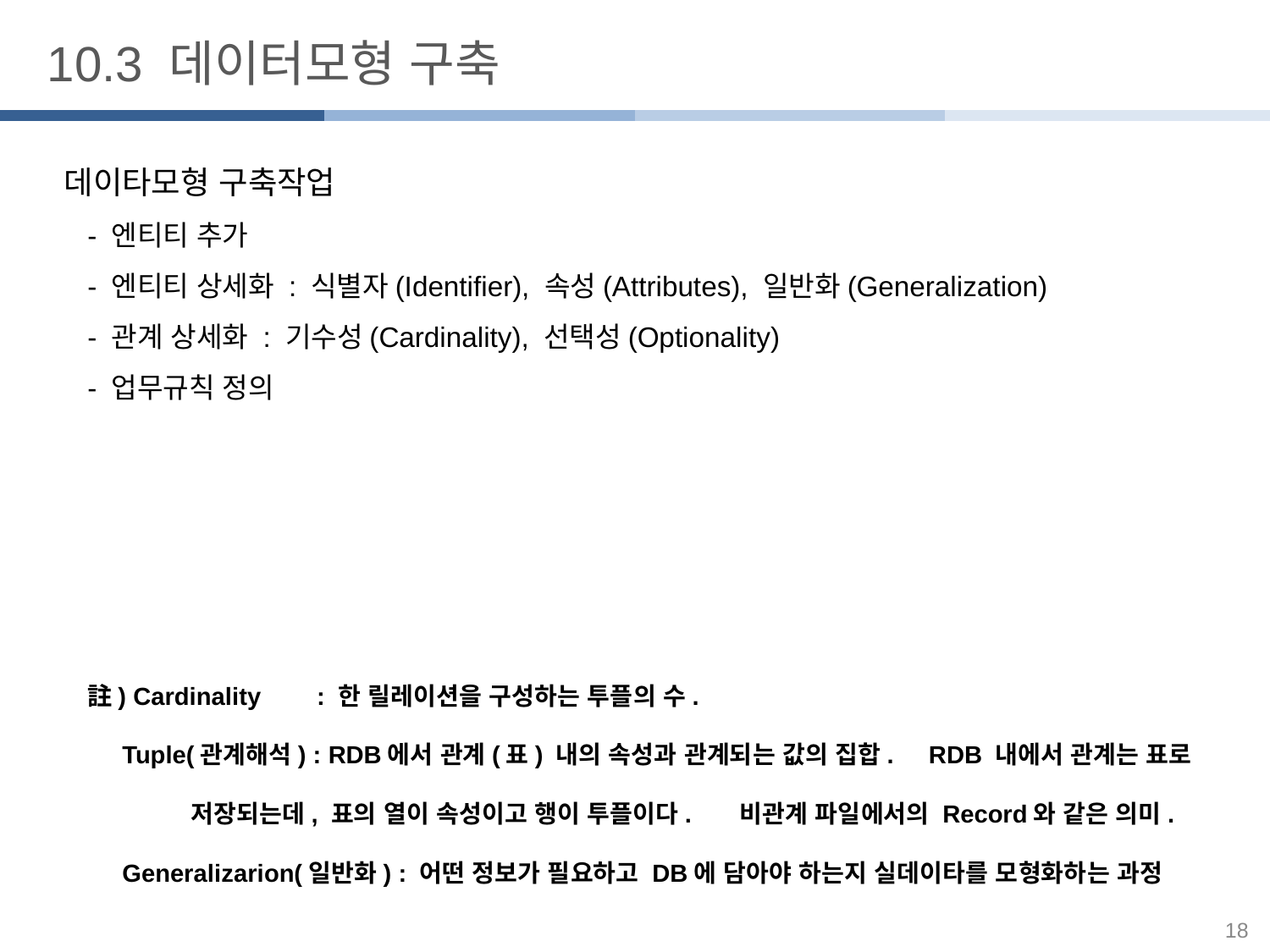

10.3 데이터모형 구축
데이타모형 구축작업
   - 엔티티 추가
   - 엔티티 상세화 : 식별자(Identifier), 속성(Attributes), 일반화(Generalization)
   - 관계 상세화 : 기수성(Cardinality), 선택성(Optionality)
   - 업무규칙 정의

註) Cardinality        : 한 릴레이션을 구성하는 투플의 수.
     Tuple(관계해석) : RDB에서 관계(표) 내의 속성과 관계되는 값의 집합.     RDB 내에서 관계는 표로
              저장되는데, 표의 열이 속성이고 행이 투플이다.      비관계 파일에서의 Record와 같은 의미.
     Generalizarion(일반화) : 어떤 정보가 필요하고 DB에 담아야 하는지 실데이타를 모형화하는 과정
18